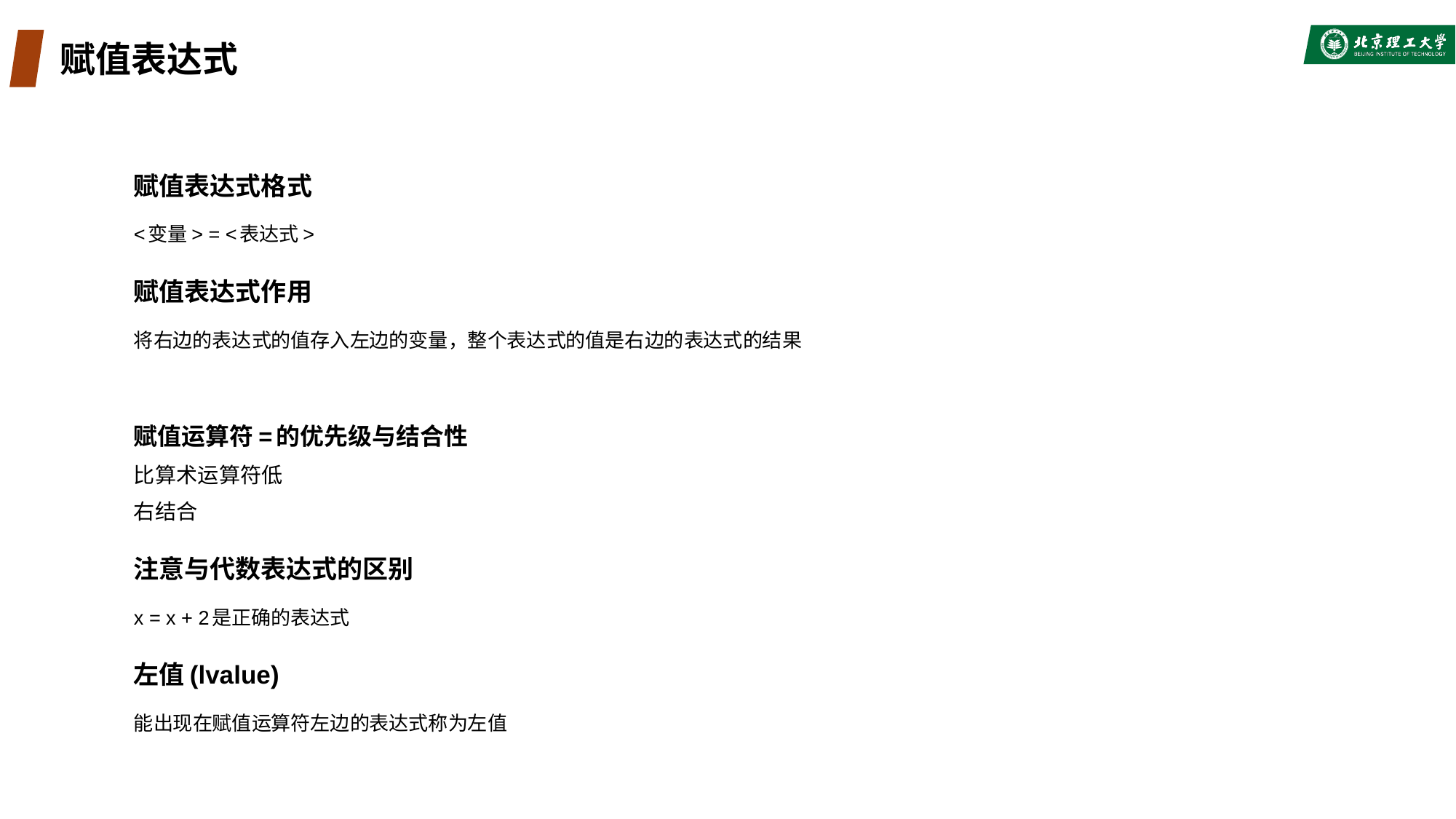

# 赋值表达式
赋值表达式格式
<变量> = <表达式>
赋值表达式作用
将右边的表达式的值存入左边的变量，整个表达式的值是右边的表达式的结果

赋值运算符=的优先级与结合性
比算术运算符低
右结合
注意与代数表达式的区别
x = x + 2是正确的表达式
左值(lvalue)
能出现在赋值运算符左边的表达式称为左值